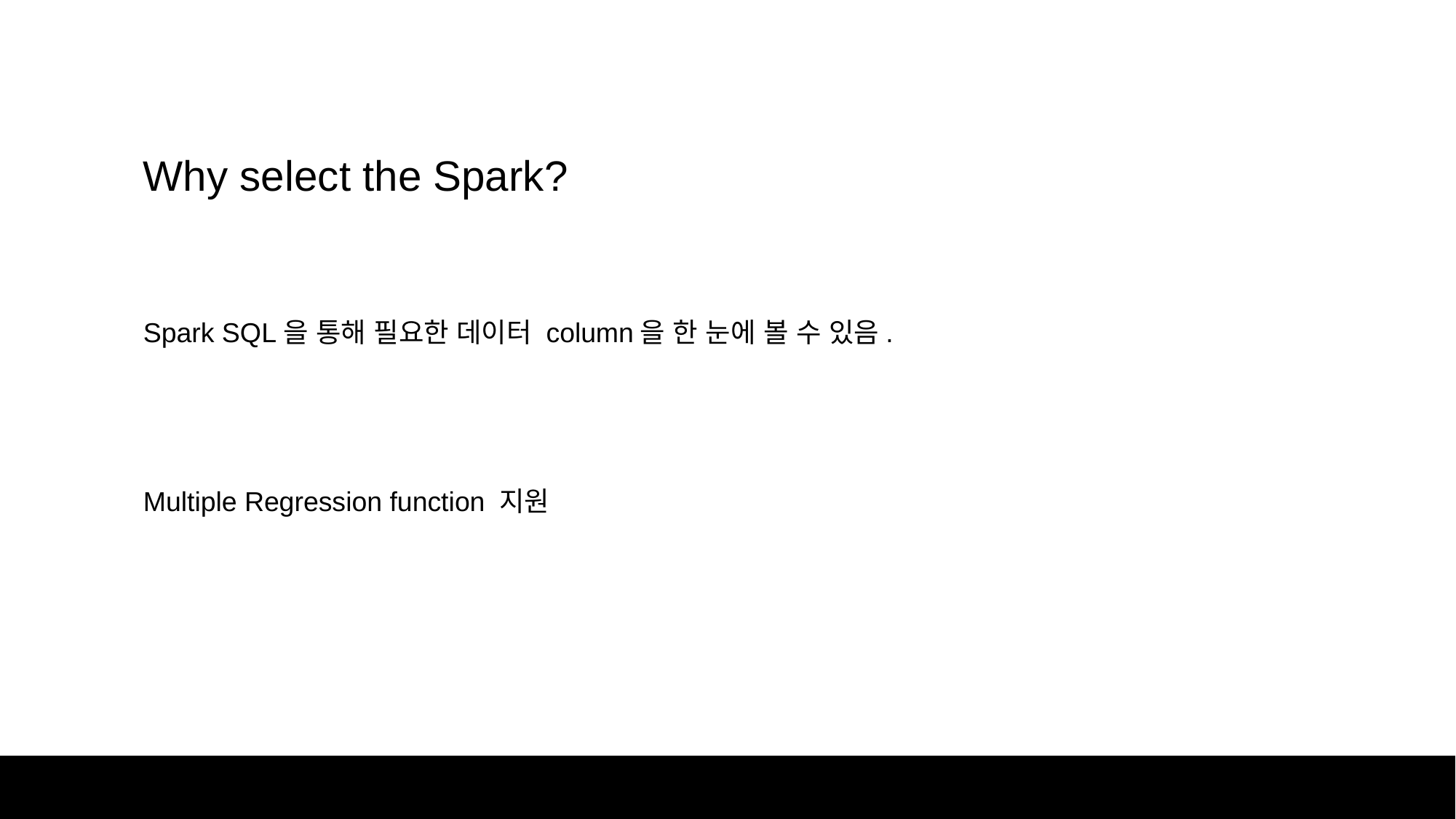

Why select the Spark?
Spark SQL을 통해 필요한 데이터 column을 한 눈에 볼 수 있음.
Multiple Regression function 지원